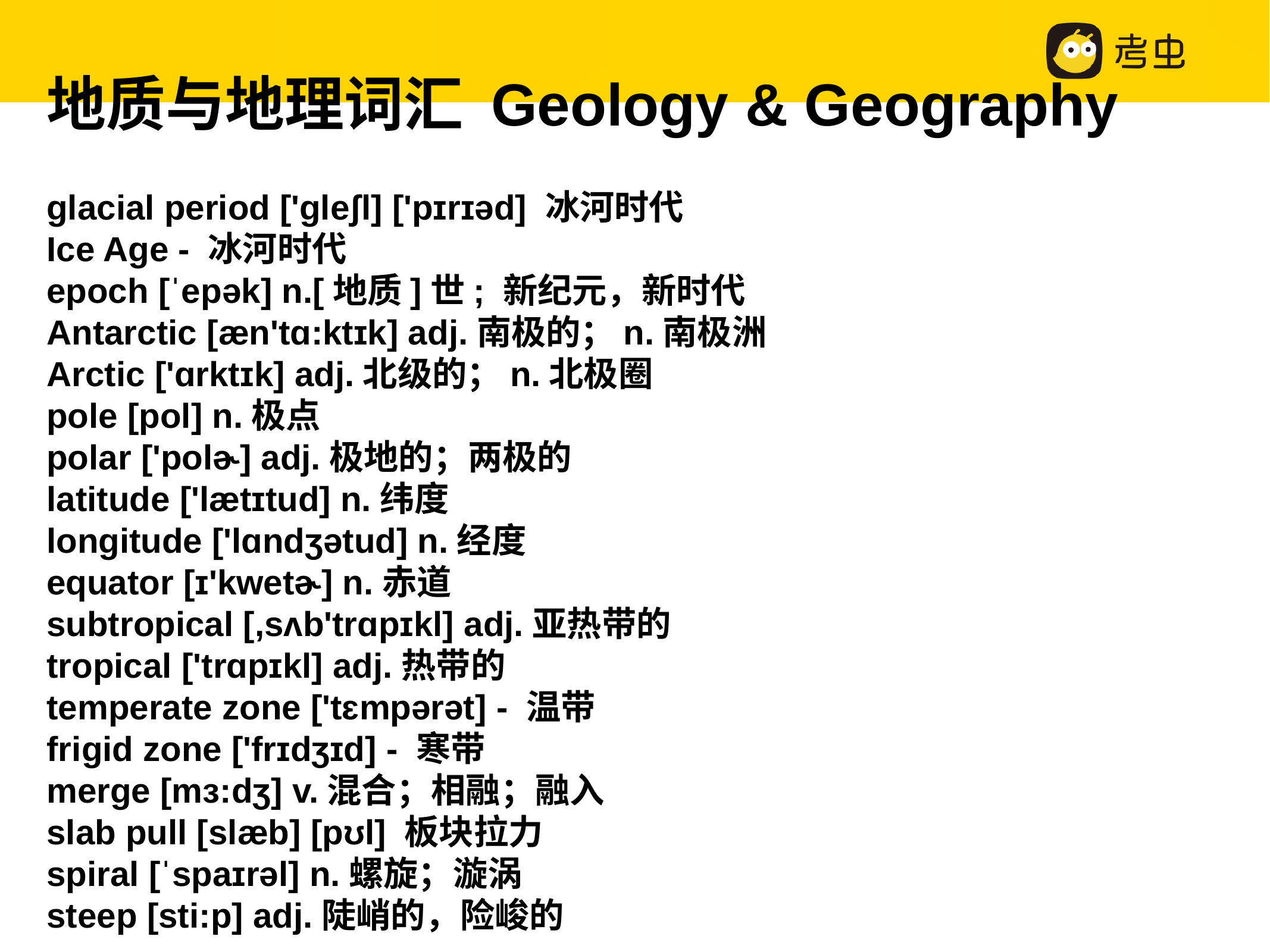

地质与地理词汇 Geology & Geography

glacial period ['ɡleʃl] ['pɪrɪəd] 冰河时代
Ice Age - 冰河时代
epoch [ˈepək] n.[地质]世; 新纪元，新时代
Antarctic [æn'tɑ:ktɪk] adj.南极的；n.南极洲
Arctic ['ɑrktɪk] adj.北级的；n.北极圈
pole [pol] n.极点
polar ['polɚ] adj.极地的；两极的
latitude ['lætɪtud] n.纬度
longitude ['lɑndʒətud] n.经度
equator [ɪ'kwetɚ] n.赤道
subtropical [,sʌb'trɑpɪkl] adj.亚热带的
tropical ['trɑpɪkl] adj.热带的
temperate zone ['tɛmpərət] - 温带
frigid zone ['frɪdʒɪd] - 寒带
merge [mɜ:dʒ] v.混合；相融；融入
slab pull [slæb] [pʊl] 板块拉力
spiral [ˈspaɪrəl] n.螺旋；漩涡
steep [sti:p] adj.陡峭的，险峻的